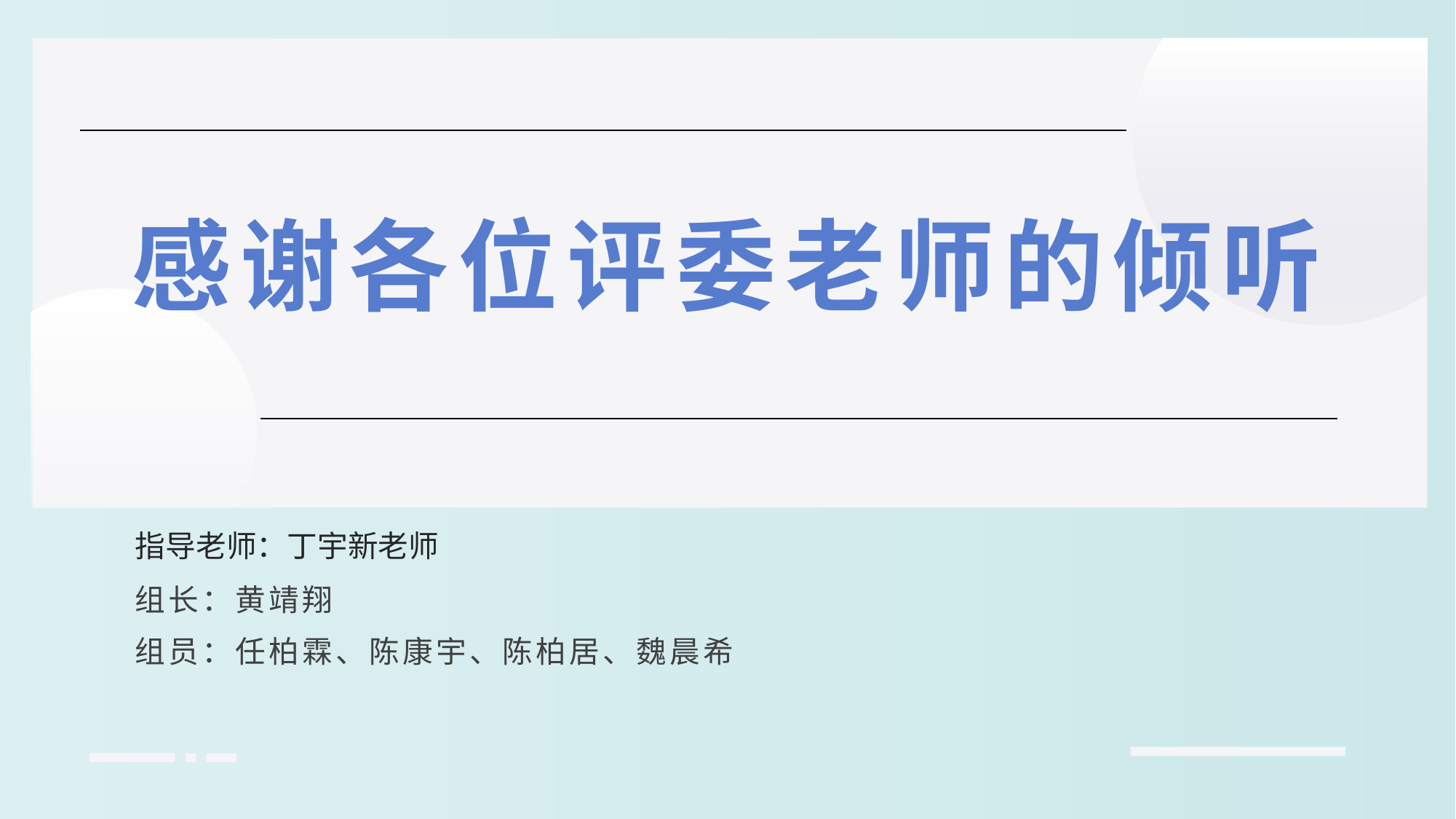

# 感谢各位评委老师的倾听
指导老师：丁宇新老师

组长：黄靖翔
组员：任柏霖、陈康宇、陈柏居、魏晨希